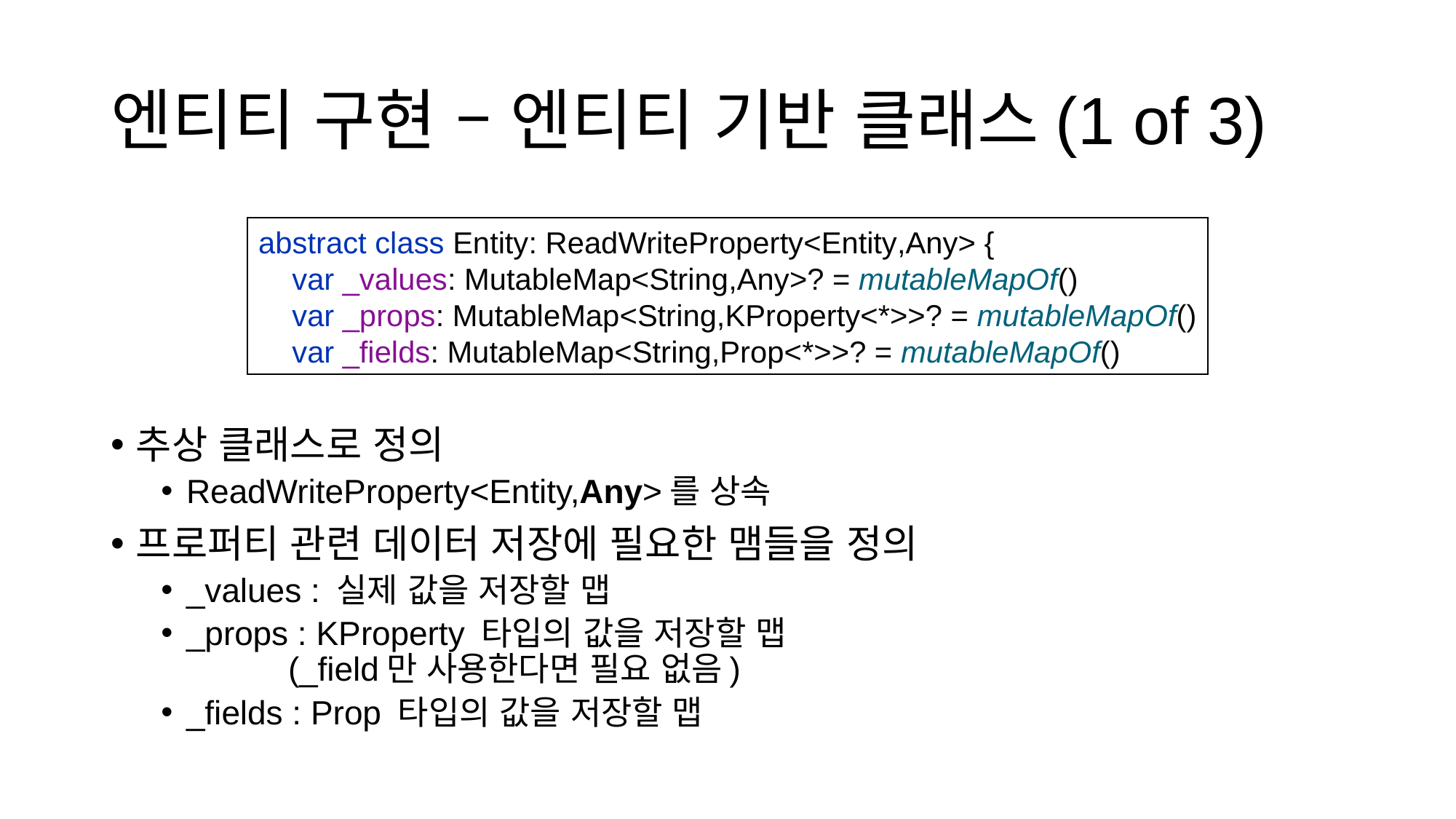

# 엔티티 구현 – 엔티티 기반 클래스(1 of 3)
abstract class Entity: ReadWriteProperty<Entity,Any> {
    var _values: MutableMap<String,Any>? = mutableMapOf()
    var _props: MutableMap<String,KProperty<*>>? = mutableMapOf()
    var _fields: MutableMap<String,Prop<*>>? = mutableMapOf()
추상 클래스로 정의
ReadWriteProperty<Entity,Any>를 상속
프로퍼티 관련 데이터 저장에 필요한 맴들을 정의
_values : 실제 값을 저장할 맵
_props : KProperty 타입의 값을 저장할 맵
          (_field만 사용한다면 필요 없음)
_fields : Prop 타입의 값을 저장할 맵